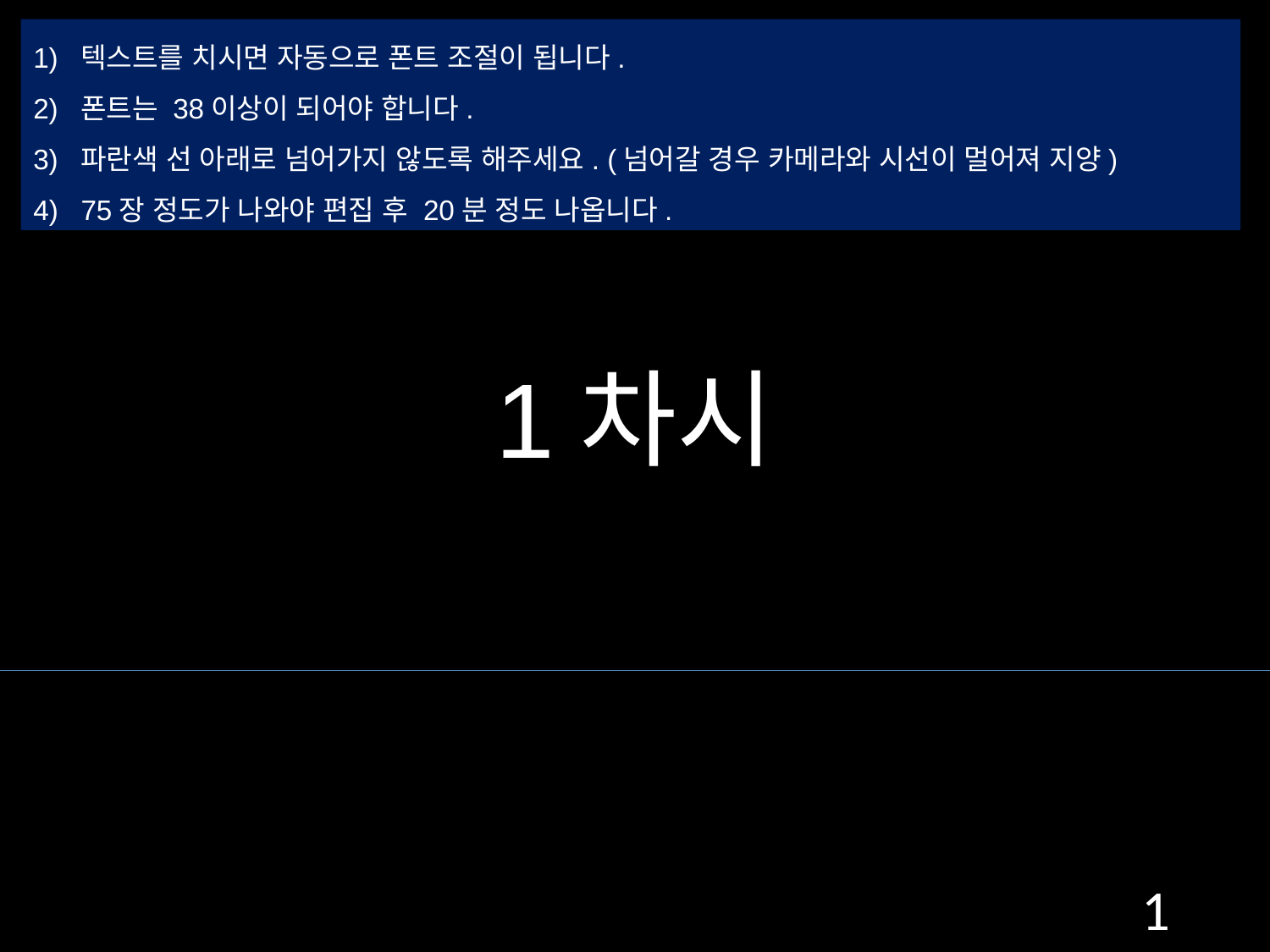

텍스트를 치시면 자동으로 폰트 조절이 됩니다.
폰트는 38이상이 되어야 합니다.
파란색 선 아래로 넘어가지 않도록 해주세요. (넘어갈 경우 카메라와 시선이 멀어져 지양)
75장 정도가 나와야 편집 후 20분 정도 나옵니다.
# 1차시
1